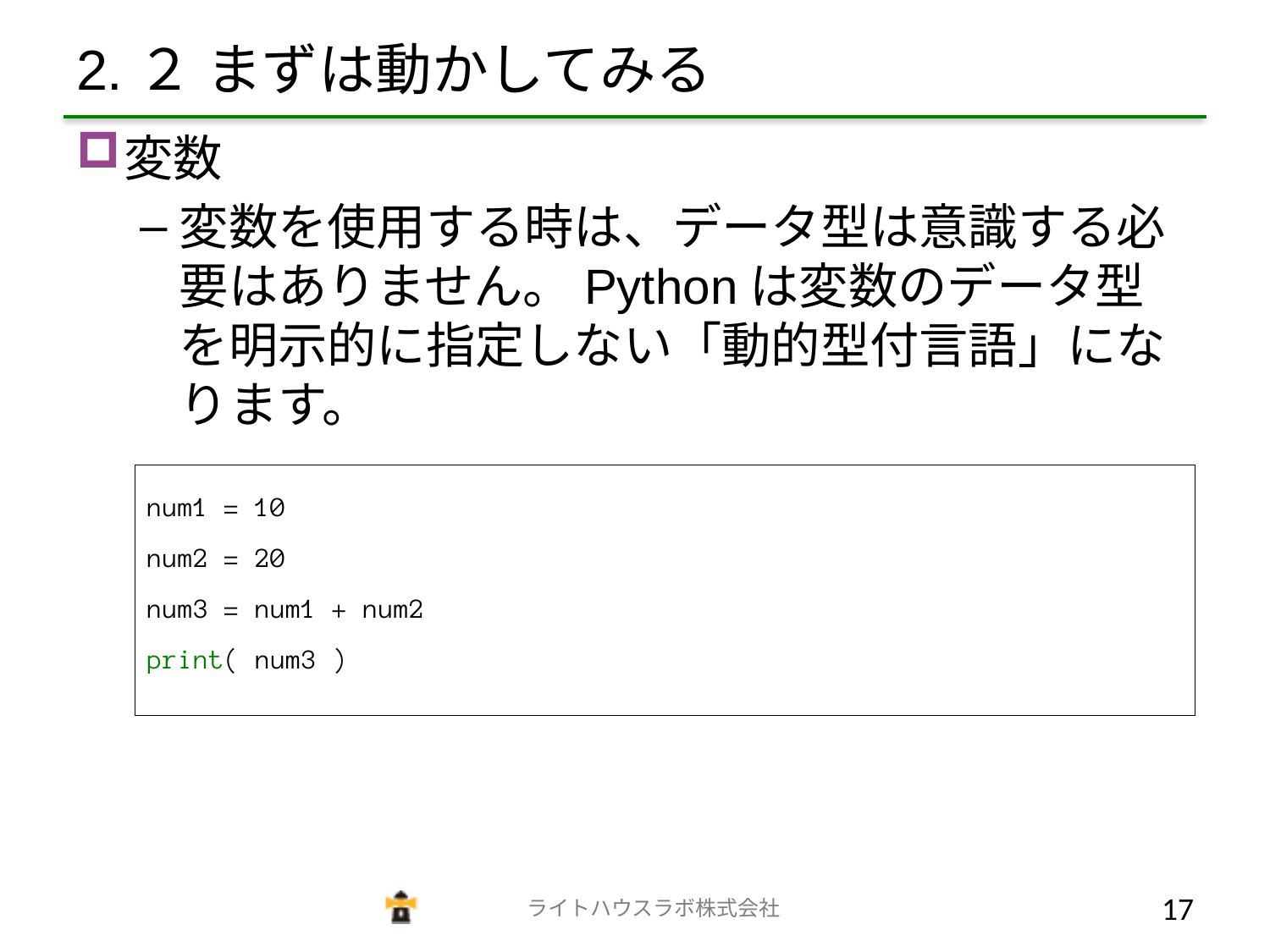

# 2.２ まずは動かしてみる
変数
変数を使用する時は、データ型は意識する必要はありません。Pythonは変数のデータ型を明示的に指定しない「動的型付言語」になります。

num1 = 10
num2 = 20
num3 = num1 + num2
print( num3 )
　　　　　　　　　　　　　ライトハウスラボ株式会社
17